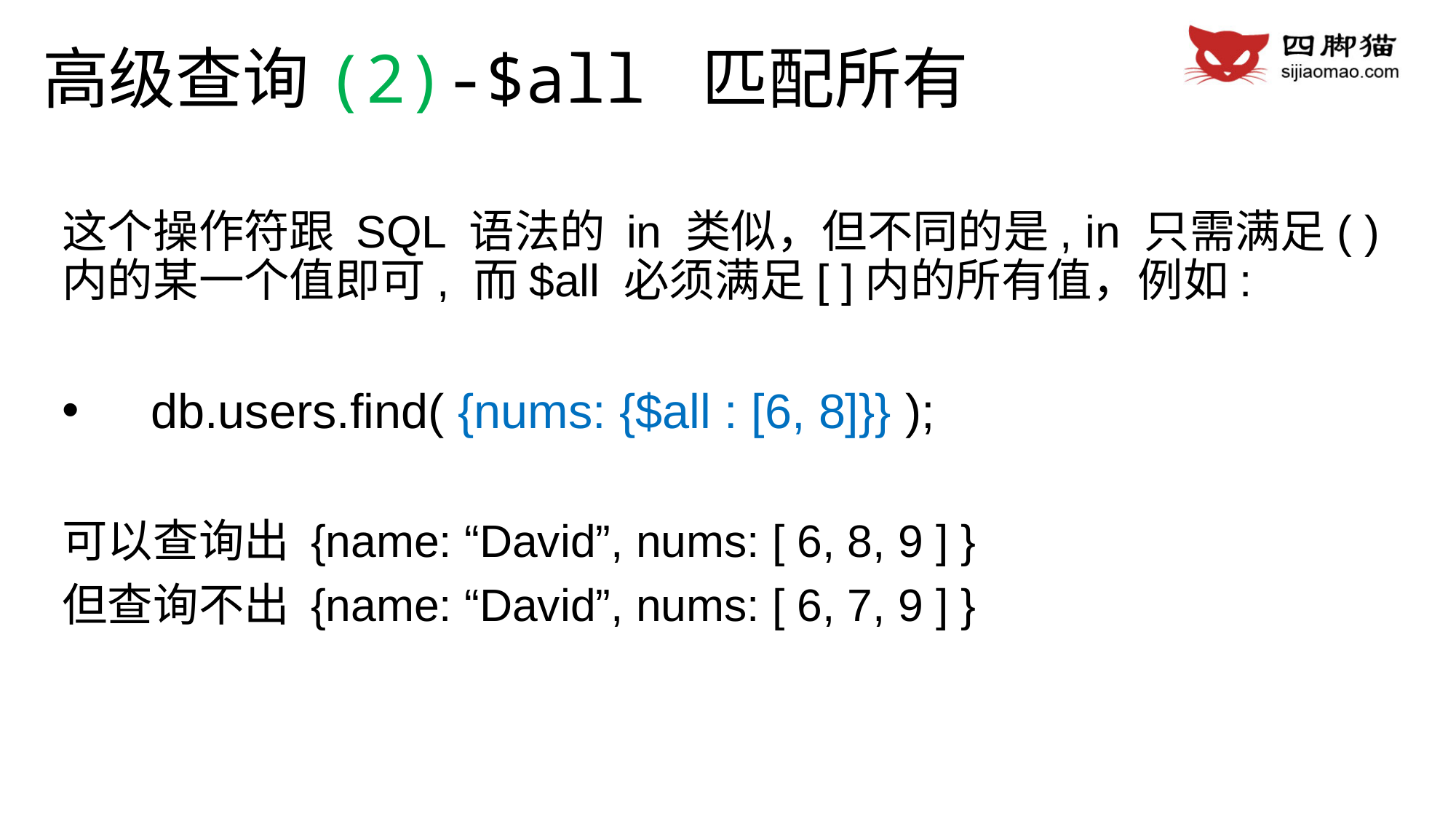

# 高级查询(2)-$all 匹配所有
这个操作符跟 SQL 语法的 in 类似，但不同的是, in 只需满足( )内的某一个值即可, 而$all 必须满足[ ]内的所有值，例如:

db.users.find( {nums: {$all : [6, 8]}} );

可以查询出 {name: “David”, nums: [ 6, 8, 9 ] }
但查询不出 {name: “David”, nums: [ 6, 7, 9 ] }